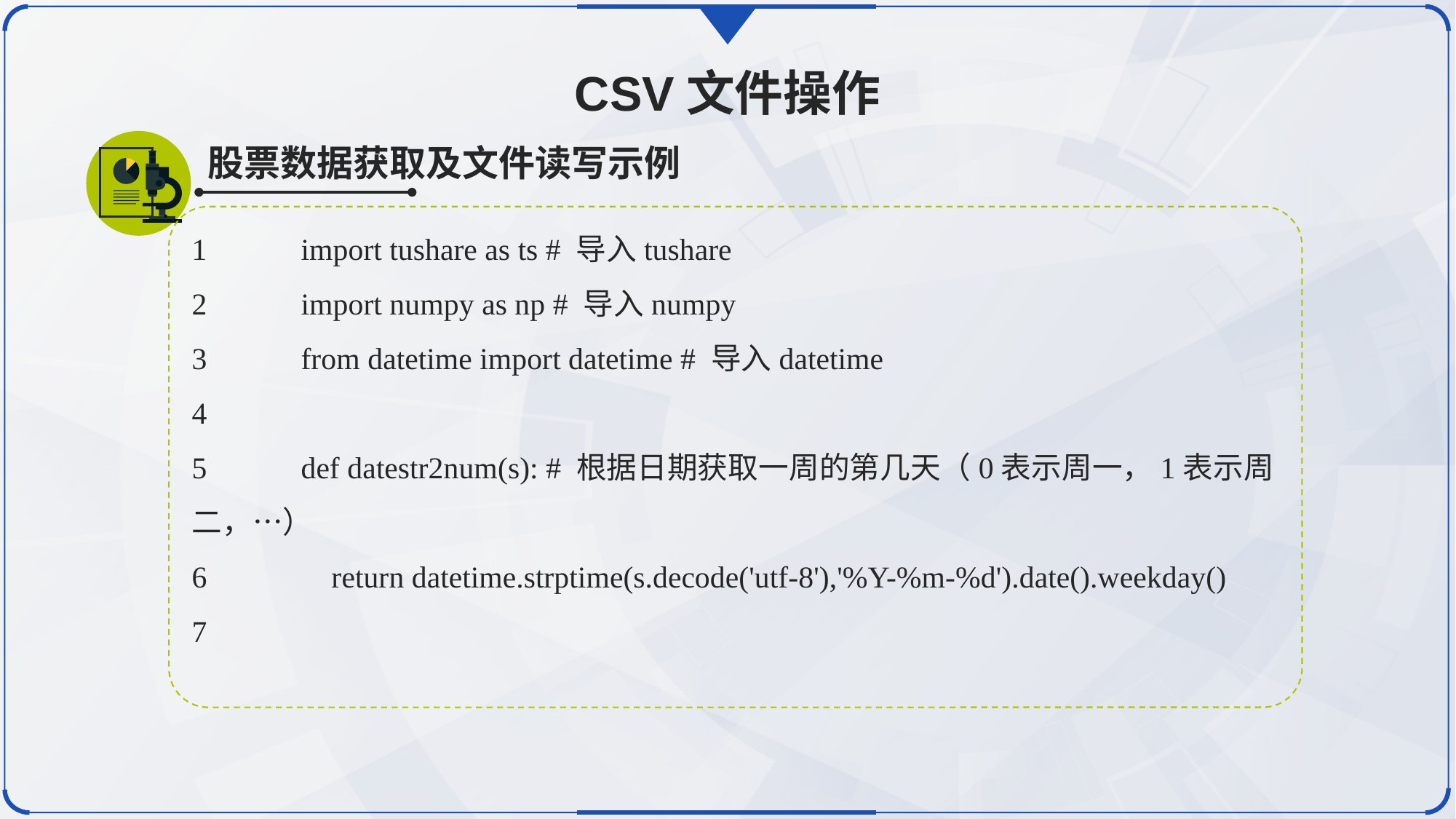

CSV文件操作

股票数据获取及文件读写示例

1	import tushare as ts # 导入tushare
2	import numpy as np # 导入numpy
3	from datetime import datetime # 导入datetime
4
5	def datestr2num(s): # 根据日期获取一周的第几天（0表示周一，1表示周二，…）
6	    return datetime.strptime(s.decode('utf-8'),'%Y-%m-%d').date().weekday()
7